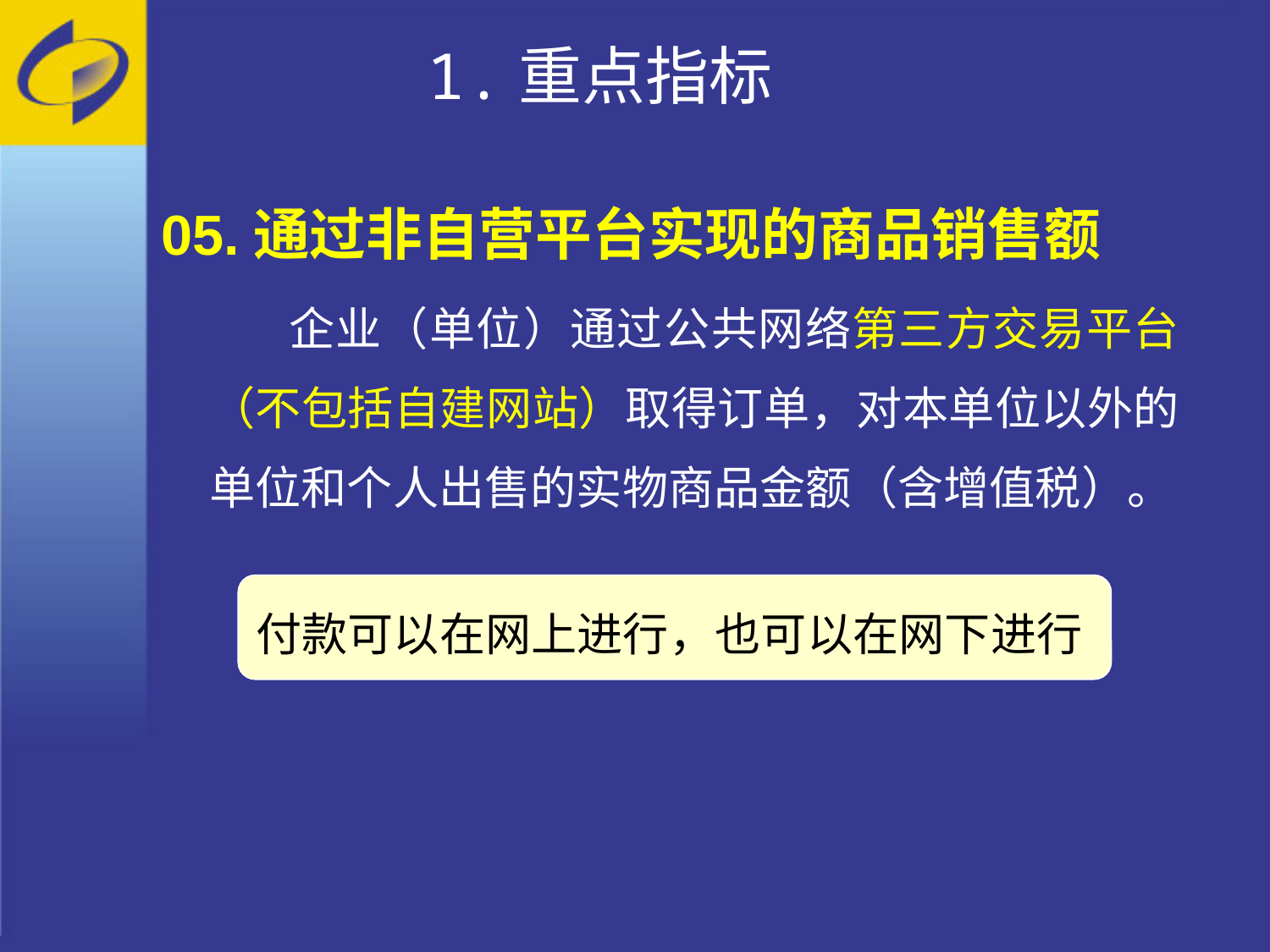

1.重点指标
05.通过非自营平台实现的商品销售额
           企业（单位）通过公共网络第三方交易平台（不包括自建网站）取得订单，对本单位以外的单位和个人出售的实物商品金额（含增值税）。

付款可以在网上进行，也可以在网下进行